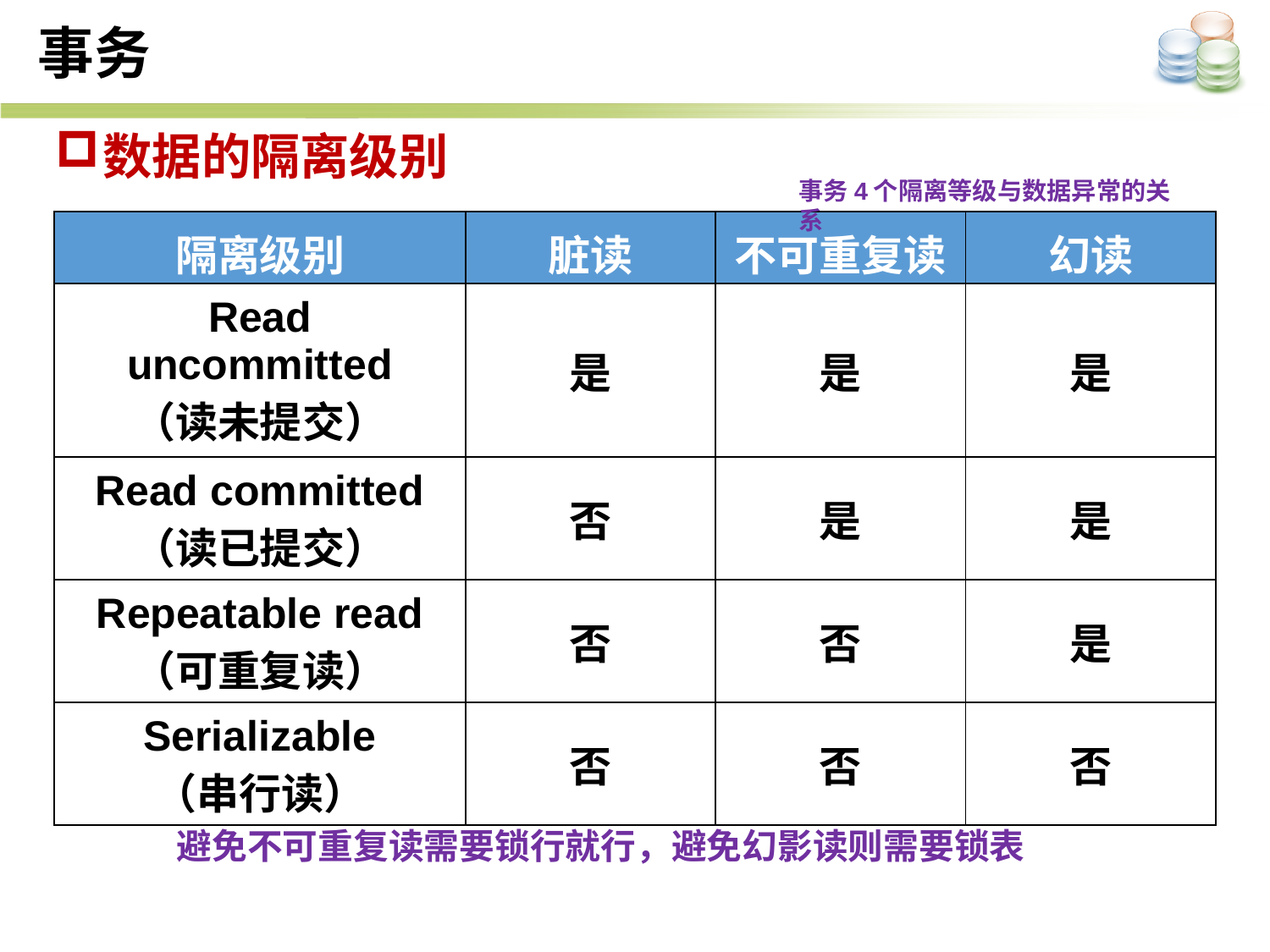

事务
数据的隔离级别
事务4个隔离等级与数据异常的关系
| 隔离级别 | 脏读 | 不可重复读 | 幻读 |
| --- | --- | --- | --- |
| Read uncommitted （读未提交） | 是 | 是 | 是 |
| Read committed （读已提交） | 否 | 是 | 是 |
| Repeatable read （可重复读） | 否 | 否 | 是 |
| Serializable （串行读） | 否 | 否 | 否 |
避免不可重复读需要锁行就行，避免幻影读则需要锁表
32